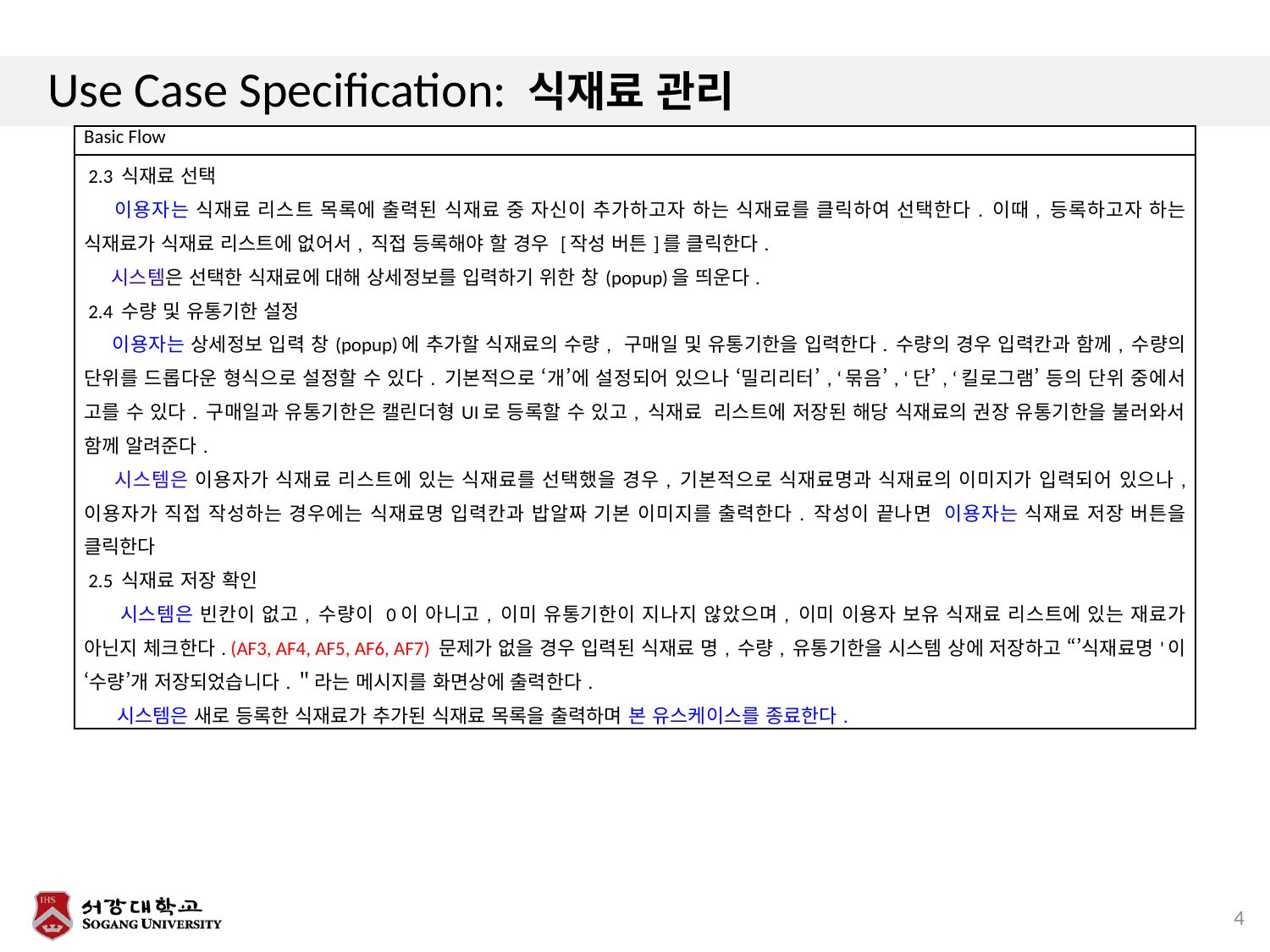

# Use Case Specification: 식재료 관리
| Basic Flowc Flow |
| --- |
| 2.3 식재료 선택 이용자는 식재료 리스트 목록에 출력된 식재료 중 자신이 추가하고자 하는 식재료를 클릭하여 선택한다. 이때, 등록하고자 하는 식재료가 식재료 리스트에 없어서, 직접 등록해야 할 경우 [작성 버튼]를 클릭한다. 시스템은 선택한 식재료에 대해 상세정보를 입력하기 위한 창(popup)을 띄운다. 2.4 수량 및 유통기한 설정 이용자는 상세정보 입력 창(popup)에 추가할 식재료의 수량, 구매일 및 유통기한을 입력한다. 수량의 경우 입력칸과 함께, 수량의 단위를 드롭다운 형식으로 설정할 수 있다. 기본적으로 ‘개’에 설정되어 있으나 ‘밀리리터’, ‘묶음’, ‘단’, ‘킬로그램’ 등의 단위 중에서 고를 수 있다. 구매일과 유통기한은 캘린더형UI로 등록할 수 있고, 식재료 리스트에 저장된 해당 식재료의 권장 유통기한을 불러와서 함께 알려준다. 시스템은 이용자가 식재료 리스트에 있는 식재료를 선택했을 경우, 기본적으로 식재료명과 식재료의 이미지가 입력되어 있으나, 이용자가 직접 작성하는 경우에는 식재료명 입력칸과 밥알짜 기본 이미지를 출력한다. 작성이 끝나면 이용자는 식재료 저장 버튼을 클릭한다 2.5 식재료 저장 확인 시스템은 빈칸이 없고, 수량이 0이 아니고, 이미 유통기한이 지나지 않았으며, 이미 이용자 보유 식재료 리스트에 있는 재료가 아닌지 체크한다. (AF3, AF4, AF5, AF6, AF7) 문제가 없을 경우 입력된 식재료 명, 수량, 유통기한을 시스템 상에 저장하고 “’식재료명'이 ‘수량’개 저장되었습니다.＂라는 메시지를 화면상에 출력한다. 시스템은 새로 등록한 식재료가 추가된 식재료 목록을 출력하며 본 유스케이스를 종료한다. |
4